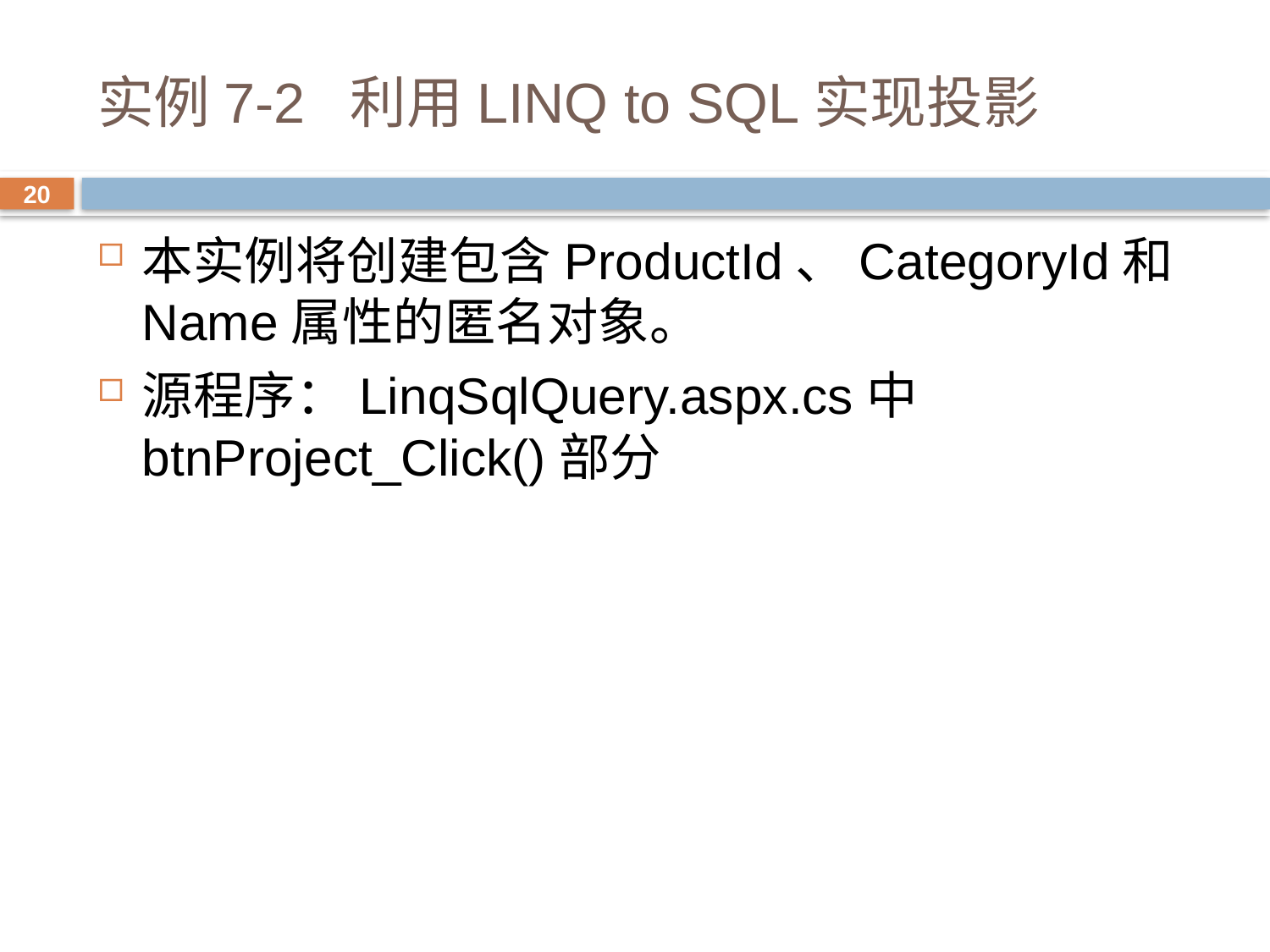

# 实例7-2  利用LINQ to SQL实现投影
20
本实例将创建包含ProductId、CategoryId和Name属性的匿名对象。
源程序：LinqSqlQuery.aspx.cs中btnProject_Click()部分